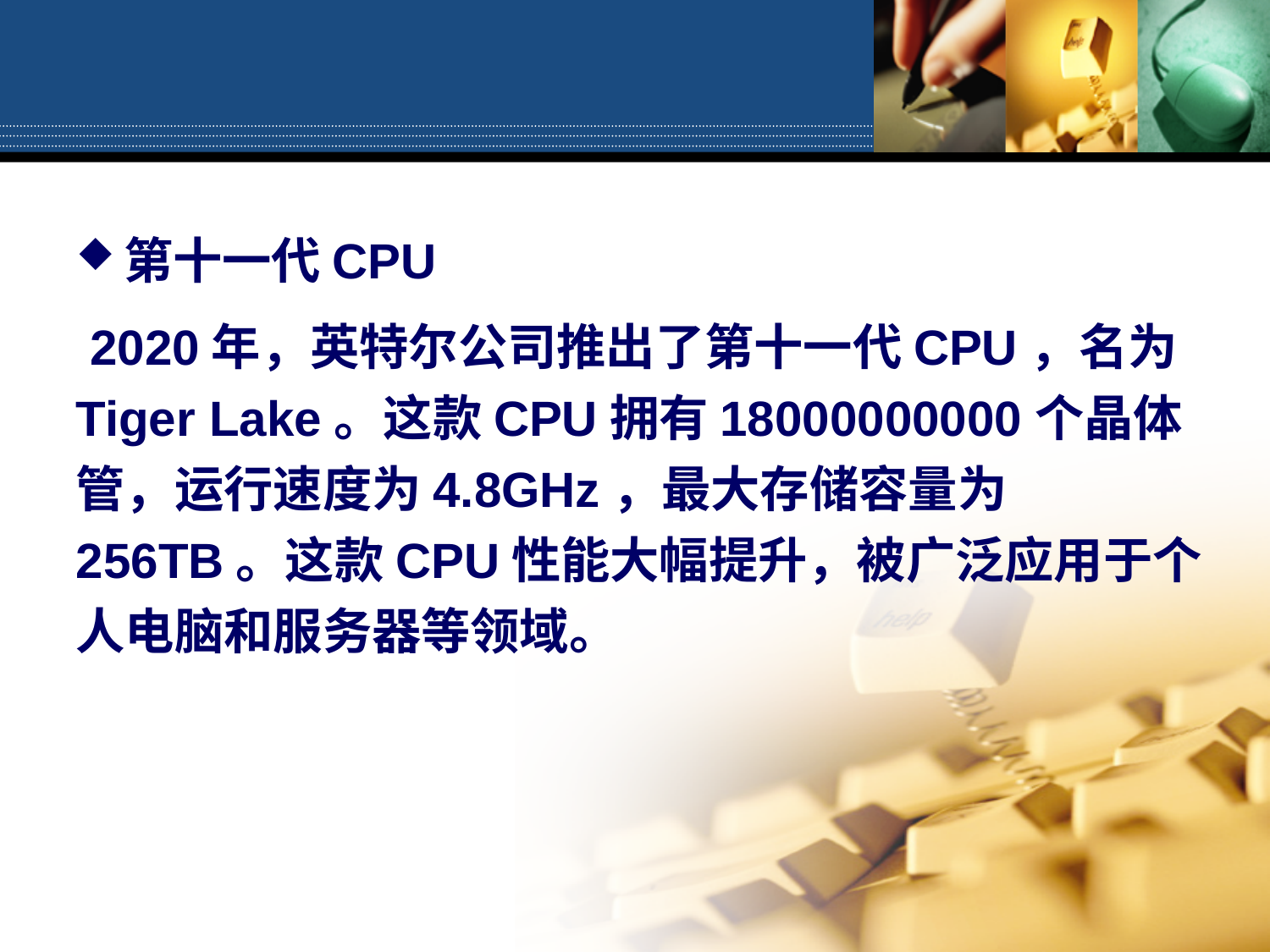

#
第十一代CPU
 2020年，英特尔公司推出了第十一代CPU，名为Tiger Lake。这款CPU拥有18000000000个晶体管，运行速度为4.8GHz，最大存储容量为256TB。这款CPU性能大幅提升，被广泛应用于个人电脑和服务器等领域。